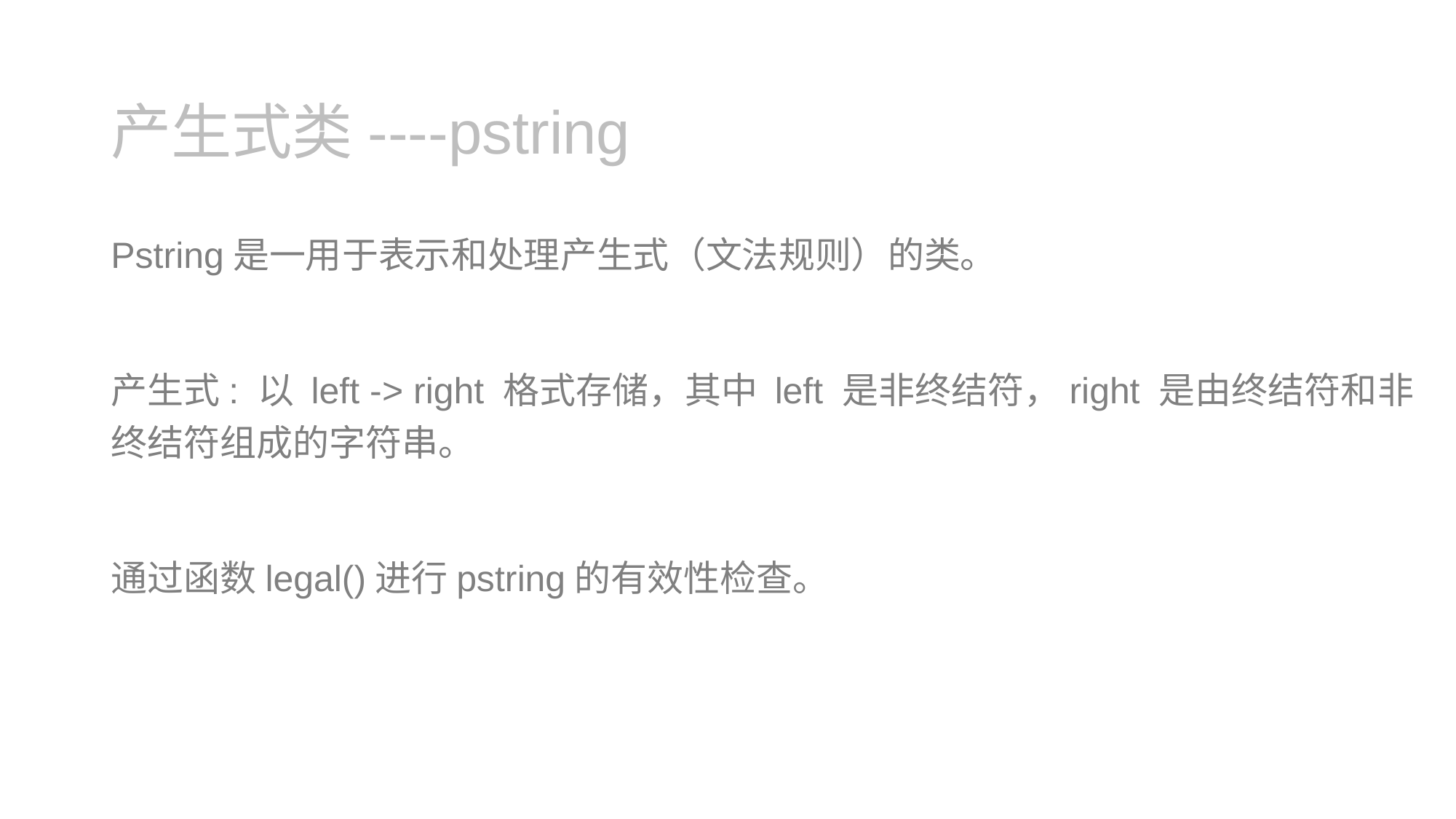

# 产生式类----pstring
Pstring是一用于表示和处理产生式（文法规则）的类。

产生式: 以 left -> right 格式存储，其中 left 是非终结符，right 是由终结符和非终结符组成的字符串。

通过函数legal()进行pstring的有效性检查。